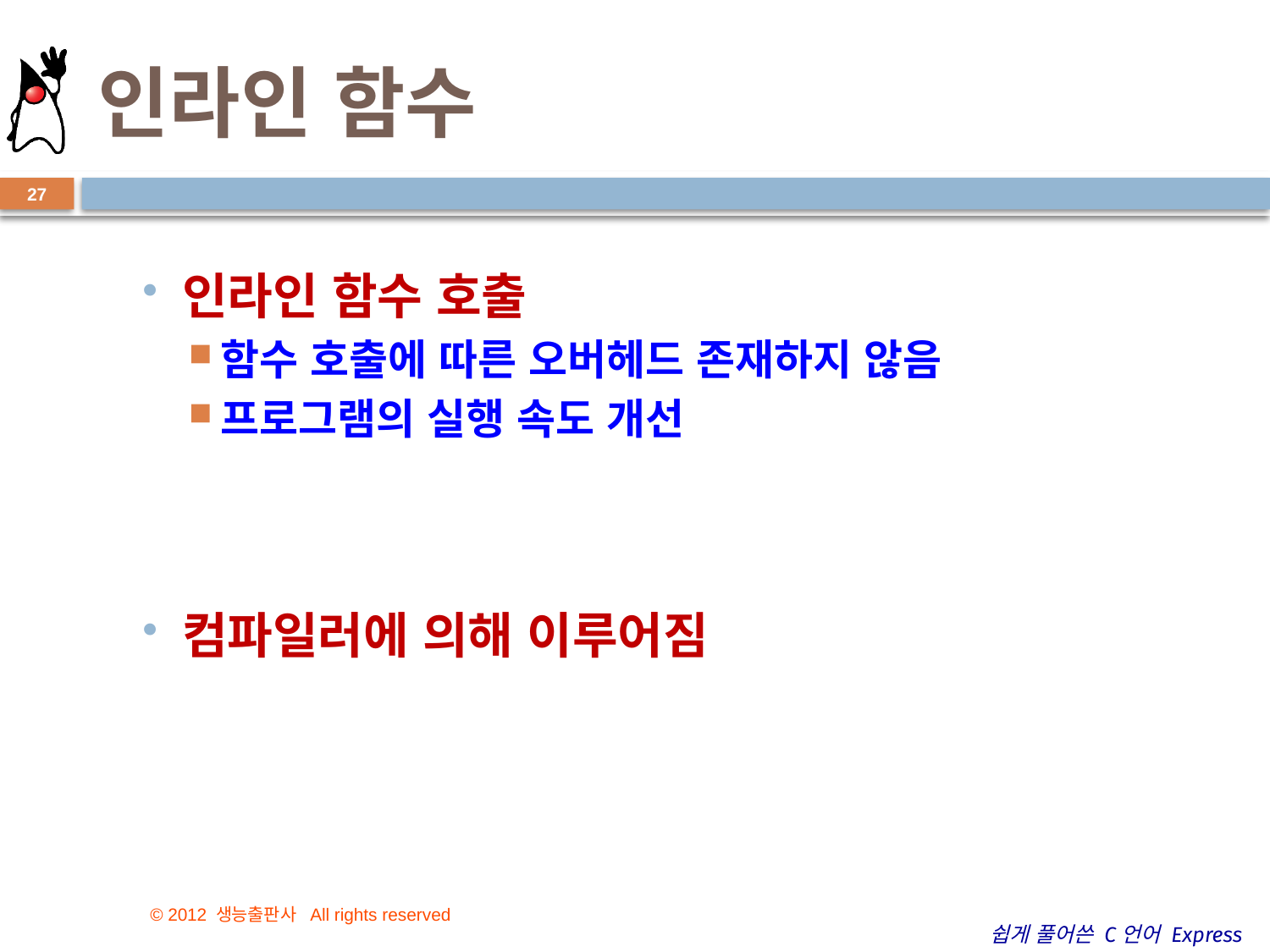

# 인라인 함수
27
인라인 함수 호출
함수 호출에 따른 오버헤드 존재하지 않음
프로그램의 실행 속도 개선

컴파일러에 의해 이루어짐